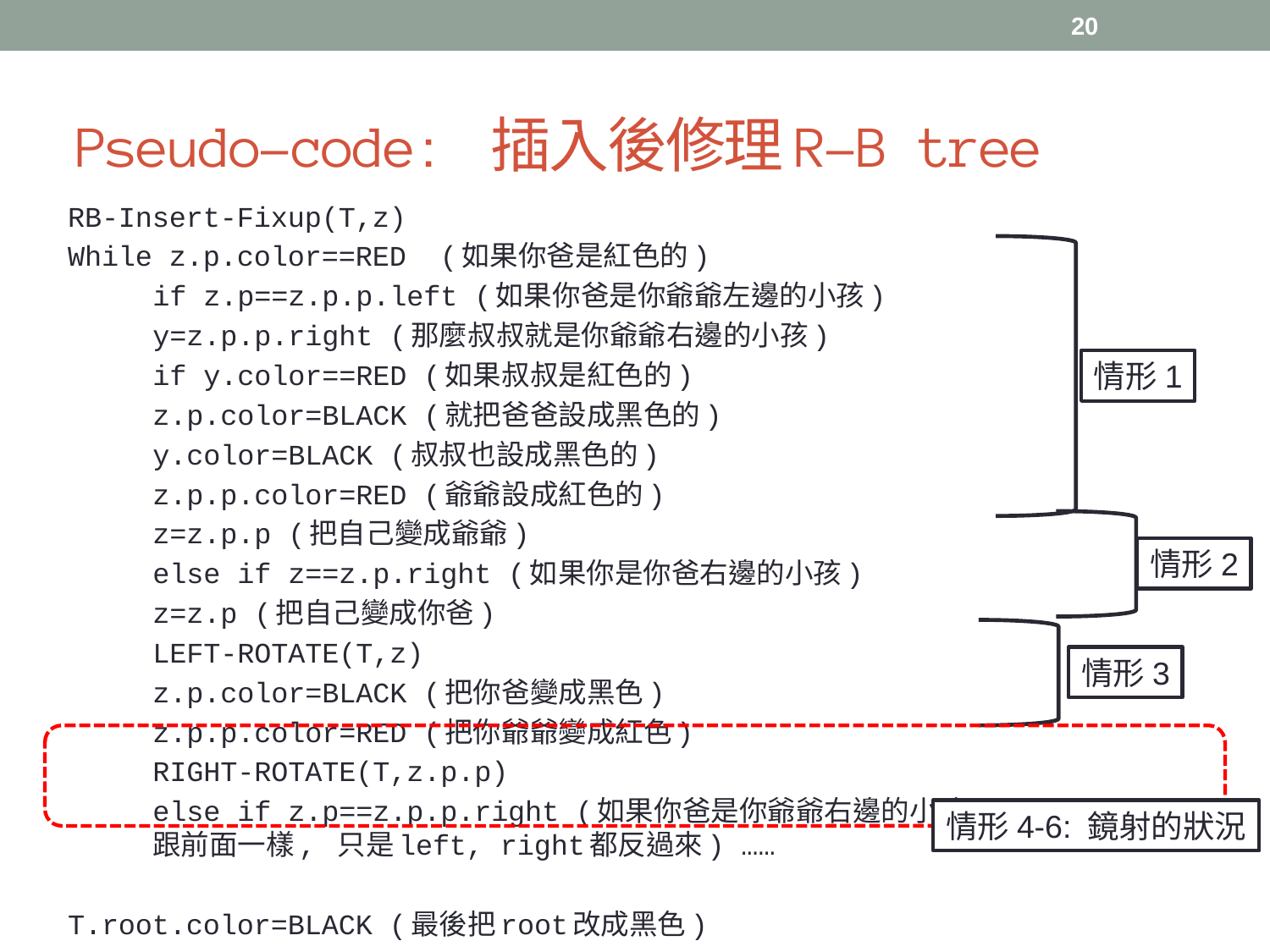

20
# Pseudo-code: 插入後修理R-B tree
RB-Insert-Fixup(T,z)
While z.p.color==RED  (如果你爸是紅色的)
	if z.p==z.p.p.left (如果你爸是你爺爺左邊的小孩)
		y=z.p.p.right (那麼叔叔就是你爺爺右邊的小孩)
		if y.color==RED (如果叔叔是紅色的)
			z.p.color=BLACK (就把爸爸設成黑色的)
			y.color=BLACK (叔叔也設成黑色的)
			z.p.p.color=RED (爺爺設成紅色的)
			z=z.p.p (把自己變成爺爺)
		else if z==z.p.right (如果你是你爸右邊的小孩)
				z=z.p (把自己變成你爸)
				LEFT-ROTATE(T,z)
			z.p.color=BLACK (把你爸變成黑色)
			z.p.p.color=RED (把你爺爺變成紅色)
			RIGHT-ROTATE(T,z.p.p)
	else if z.p==z.p.p.right (如果你爸是你爺爺右邊的小孩,
					跟前面一樣, 只是left, right都反過來) ……

T.root.color=BLACK (最後把root改成黑色)

情形1

情形2

情形3

情形4-6: 鏡射的狀況